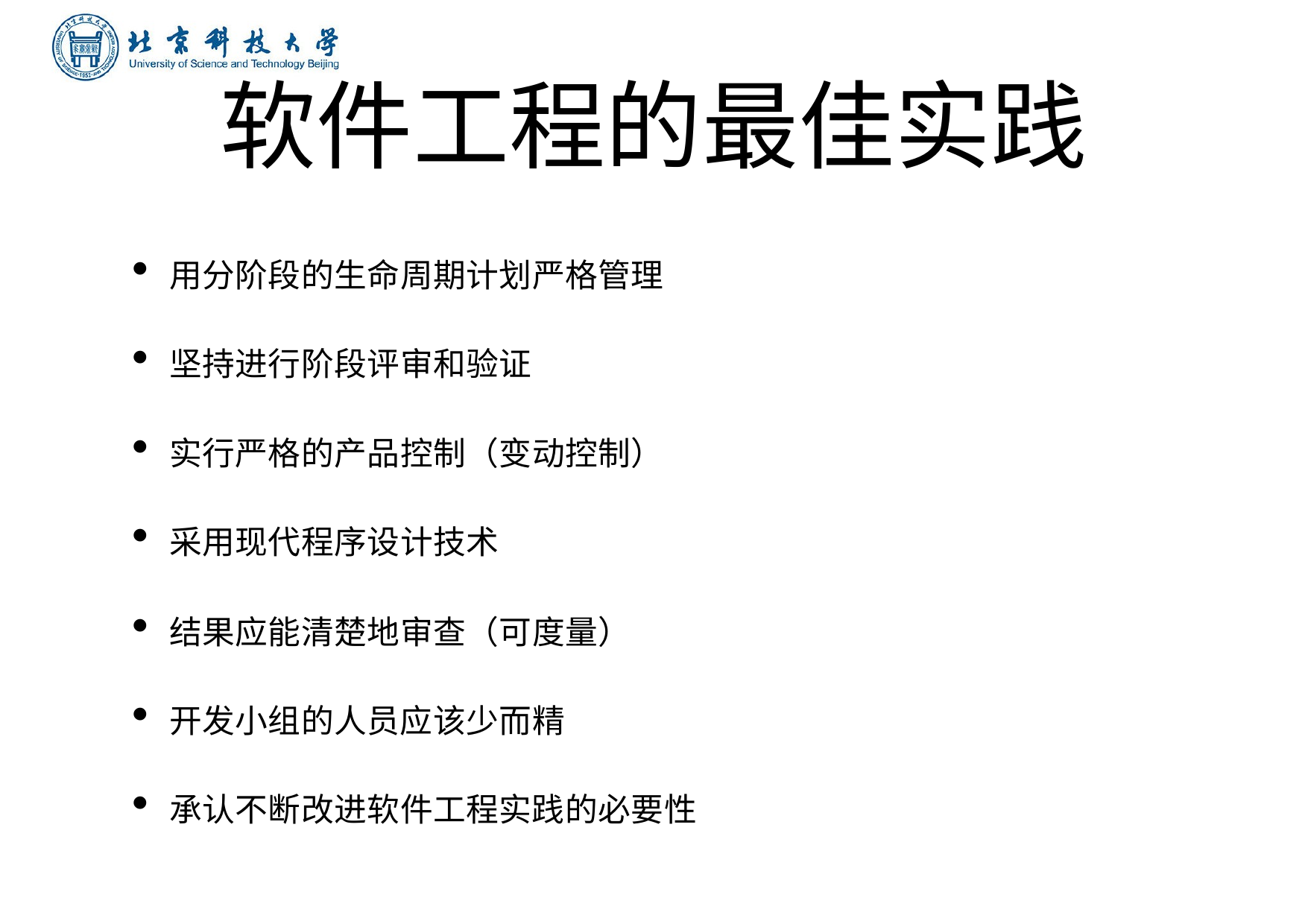

# 软件⼯程的最佳实践
⽤分阶段的⽣命周期计划严格管理
坚持进⾏阶段评审和验证
实⾏严格的产品控制（变动控制）
采⽤现代程序设计技术
结果应能清楚地审查（可度量）
开发⼩组的⼈员应该少⽽精
承认不断改进软件⼯程实践的必要性